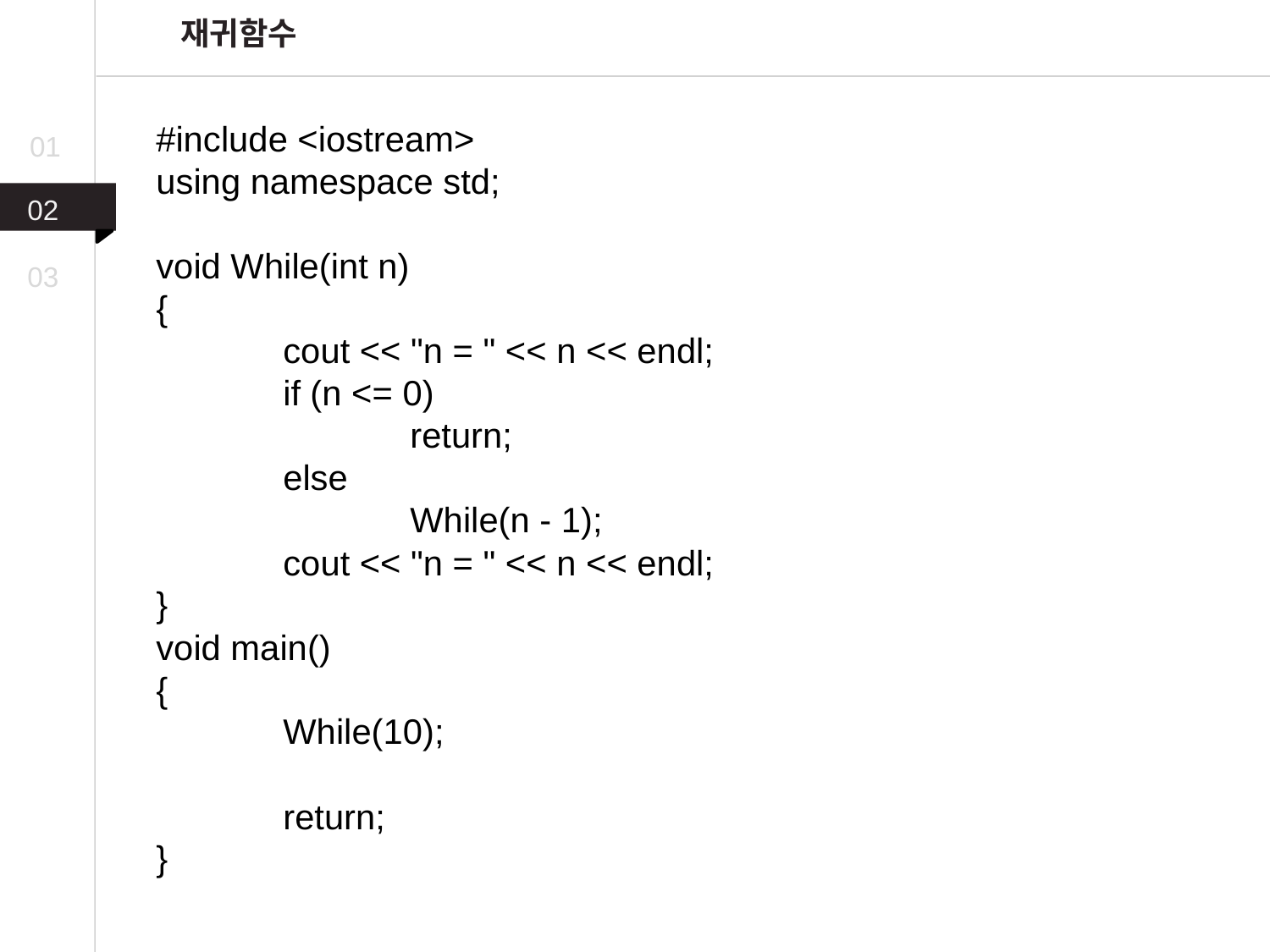

재귀함수
#include <iostream>
using namespace std;

void While(int n)
{
	cout << "n = " << n << endl;
	if (n <= 0)
		return;
	else
		While(n - 1);
	cout << "n = " << n << endl;
}
void main()
{
	While(10);

	return;
}
01

02

03